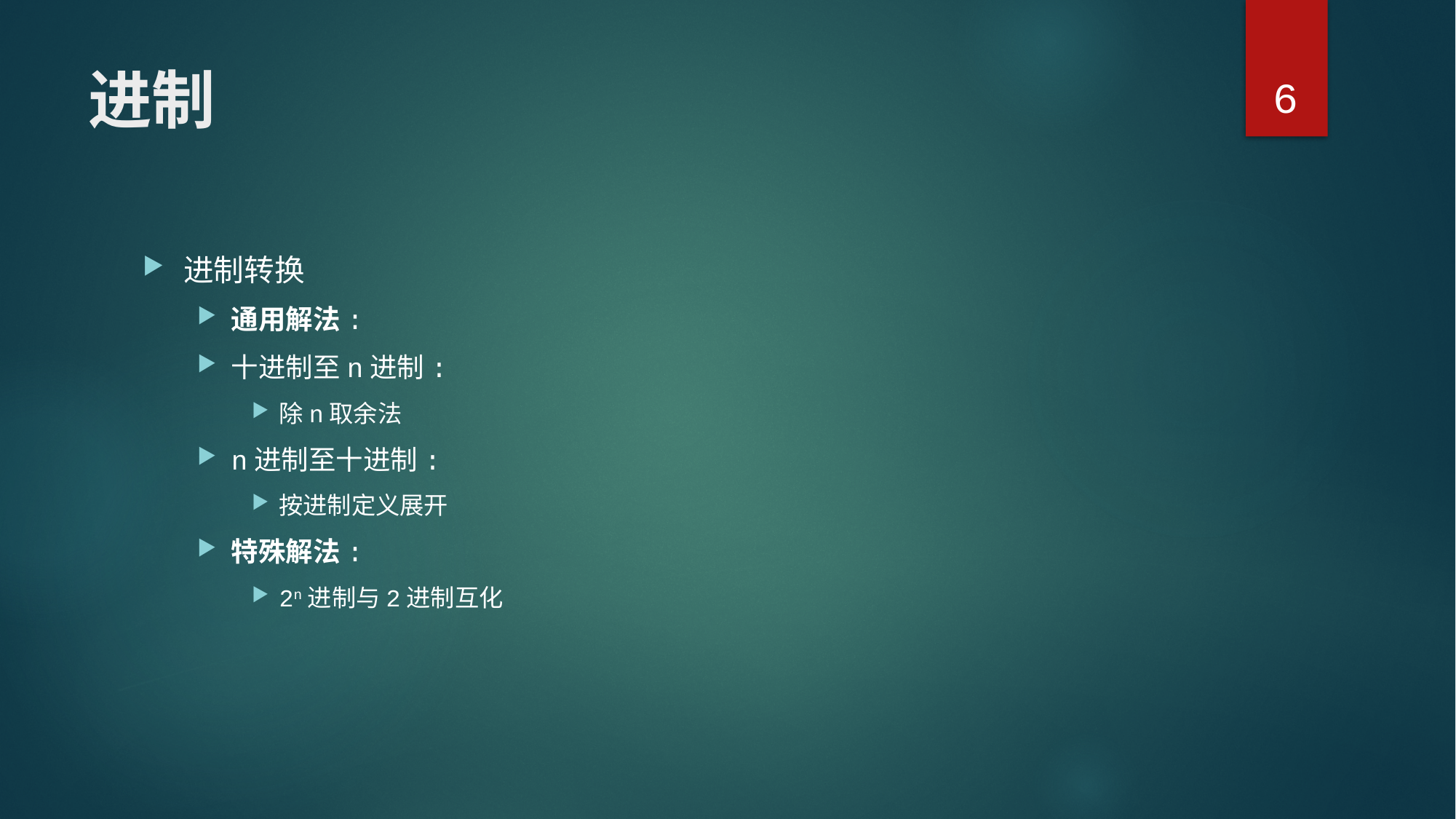

6
# 进制
进制转换
通用解法:
十进制至n进制:
除n取余法
n进制至十进制:
按进制定义展开
特殊解法:
2n进制与2进制互化